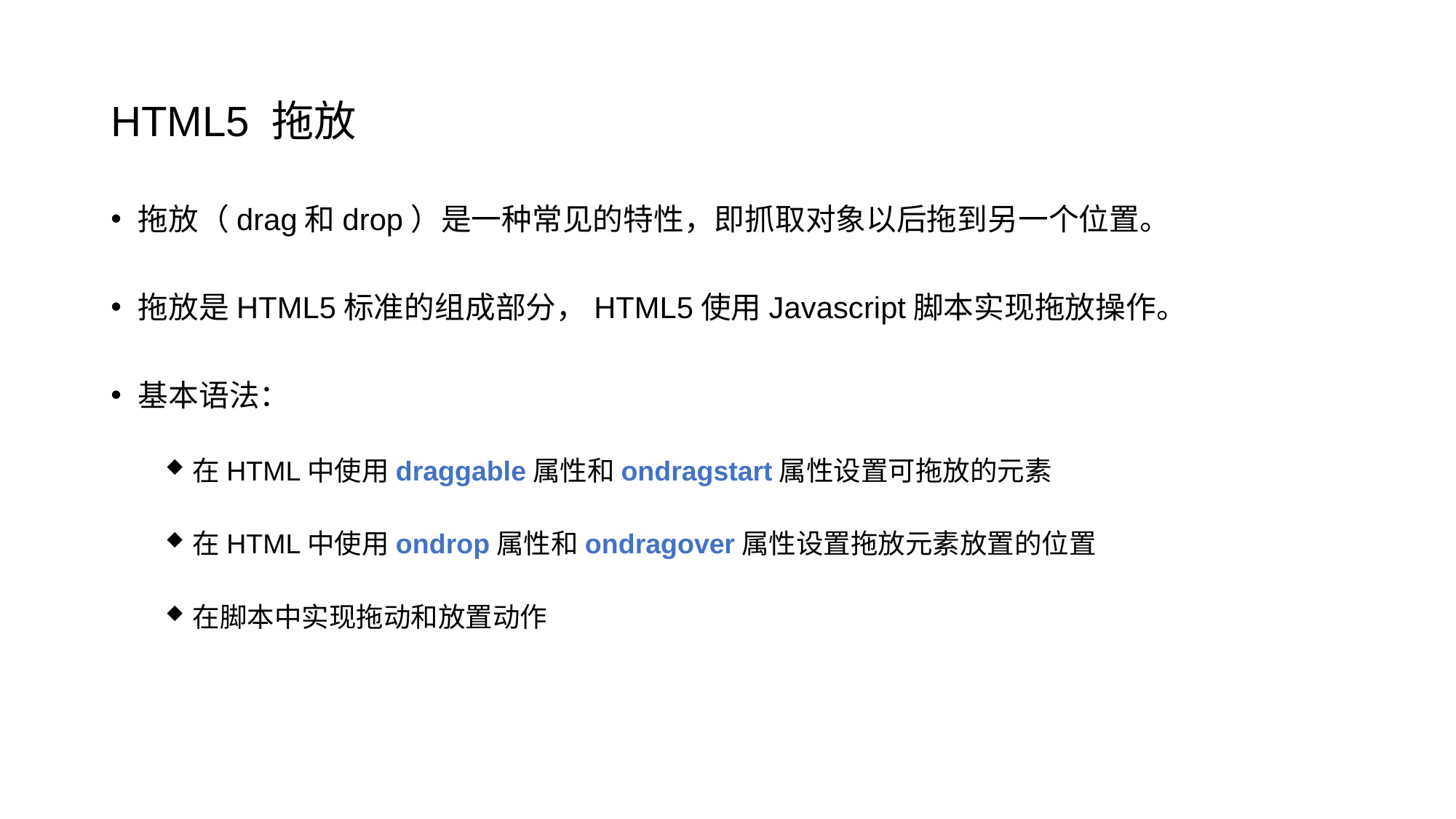

# HTML5 拖放
拖放（drag和drop）是一种常见的特性，即抓取对象以后拖到另一个位置。
拖放是HTML5标准的组成部分，HTML5使用Javascript脚本实现拖放操作。
基本语法：
在HTML中使用draggable属性和ondragstart属性设置可拖放的元素
在HTML中使用ondrop属性和ondragover属性设置拖放元素放置的位置
在脚本中实现拖动和放置动作